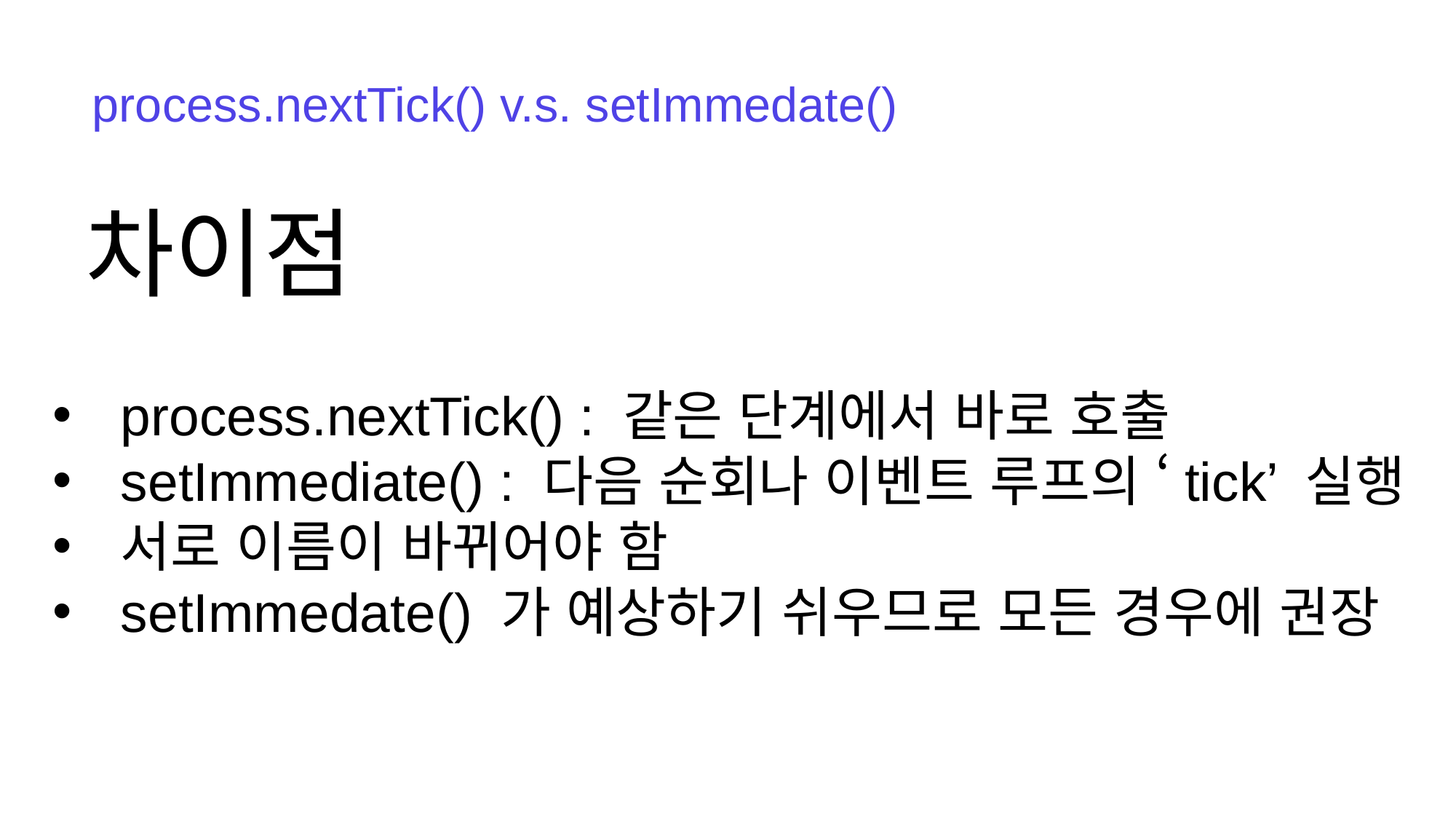

process.nextTick() v.s. setImmedate()
차이점
process.nextTick() : 같은 단계에서 바로 호출
setImmediate() : 다음 순회나 이벤트 루프의 ‘tick’ 실행
서로 이름이 바뀌어야 함
setImmedate() 가 예상하기 쉬우므로 모든 경우에 권장